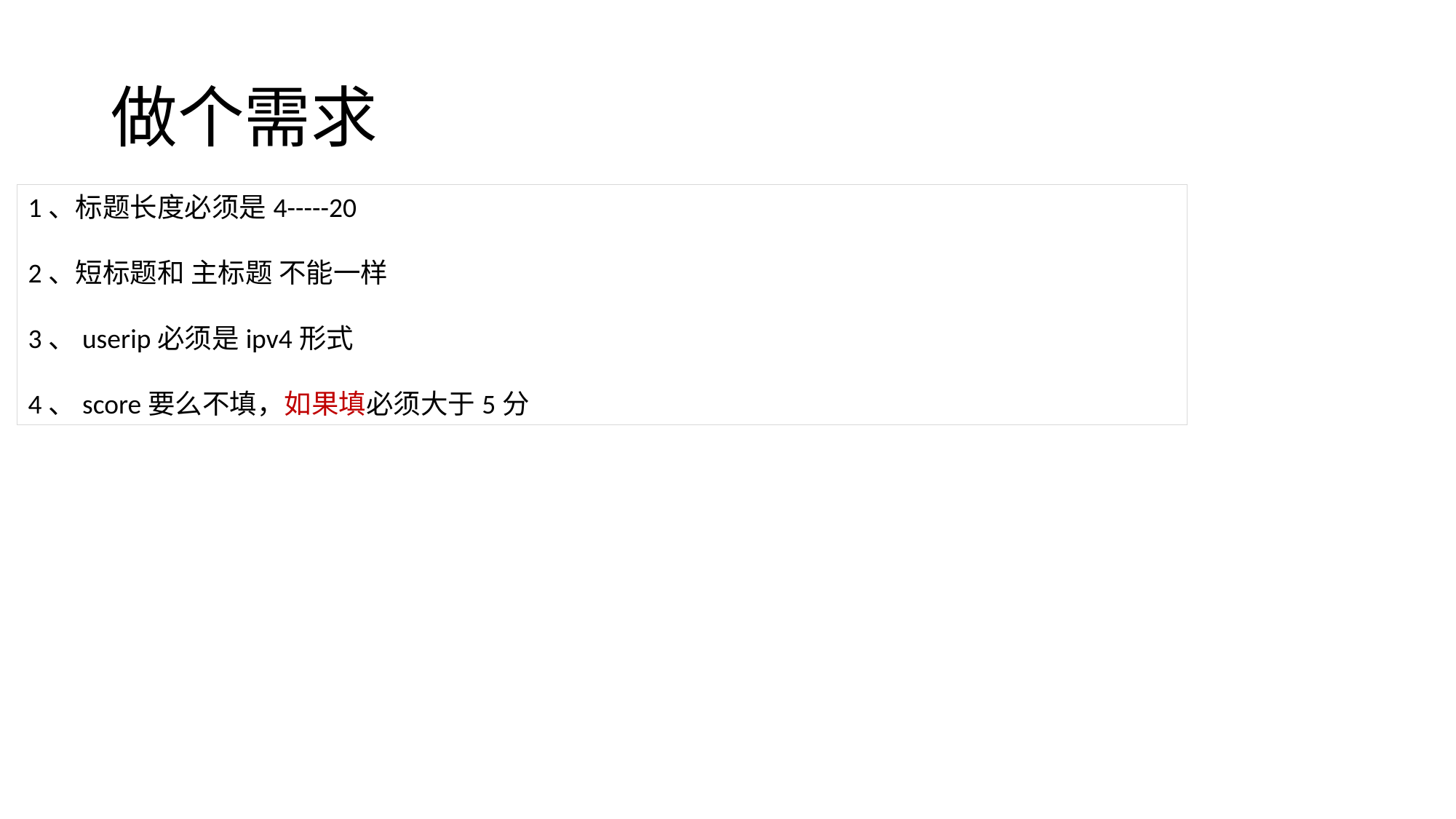

# 做个需求
1、标题长度必须是4-----20

2、短标题和 主标题 不能一样

3、userip必须是ipv4形式

4、score要么不填，如果填必须大于5分